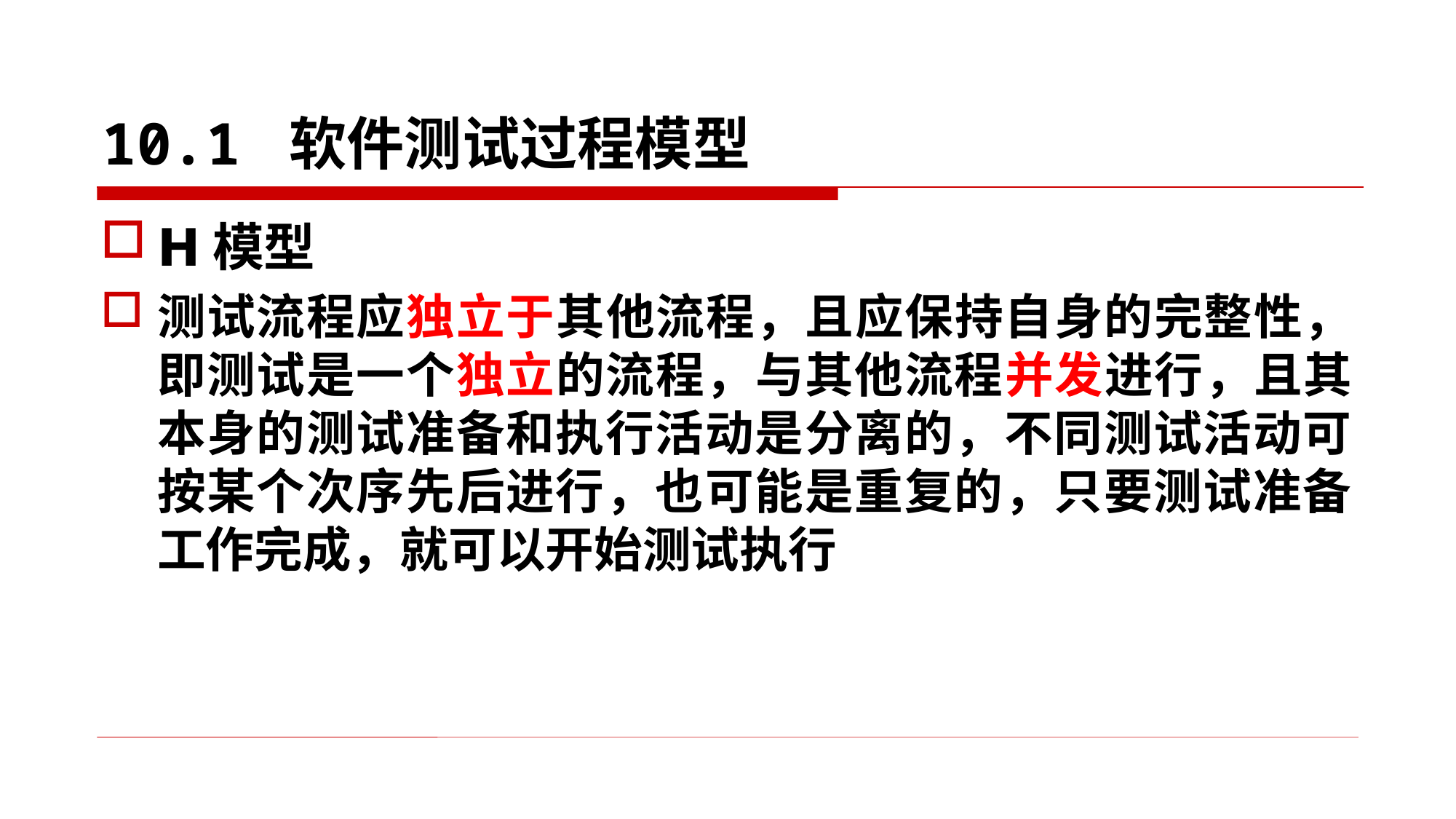

# 10.1 软件测试过程模型
H模型
测试流程应独立于其他流程，且应保持自身的完整性，即测试是一个独立的流程，与其他流程并发进行，且其本身的测试准备和执行活动是分离的，不同测试活动可按某个次序先后进行，也可能是重复的，只要测试准备工作完成，就可以开始测试执行
9